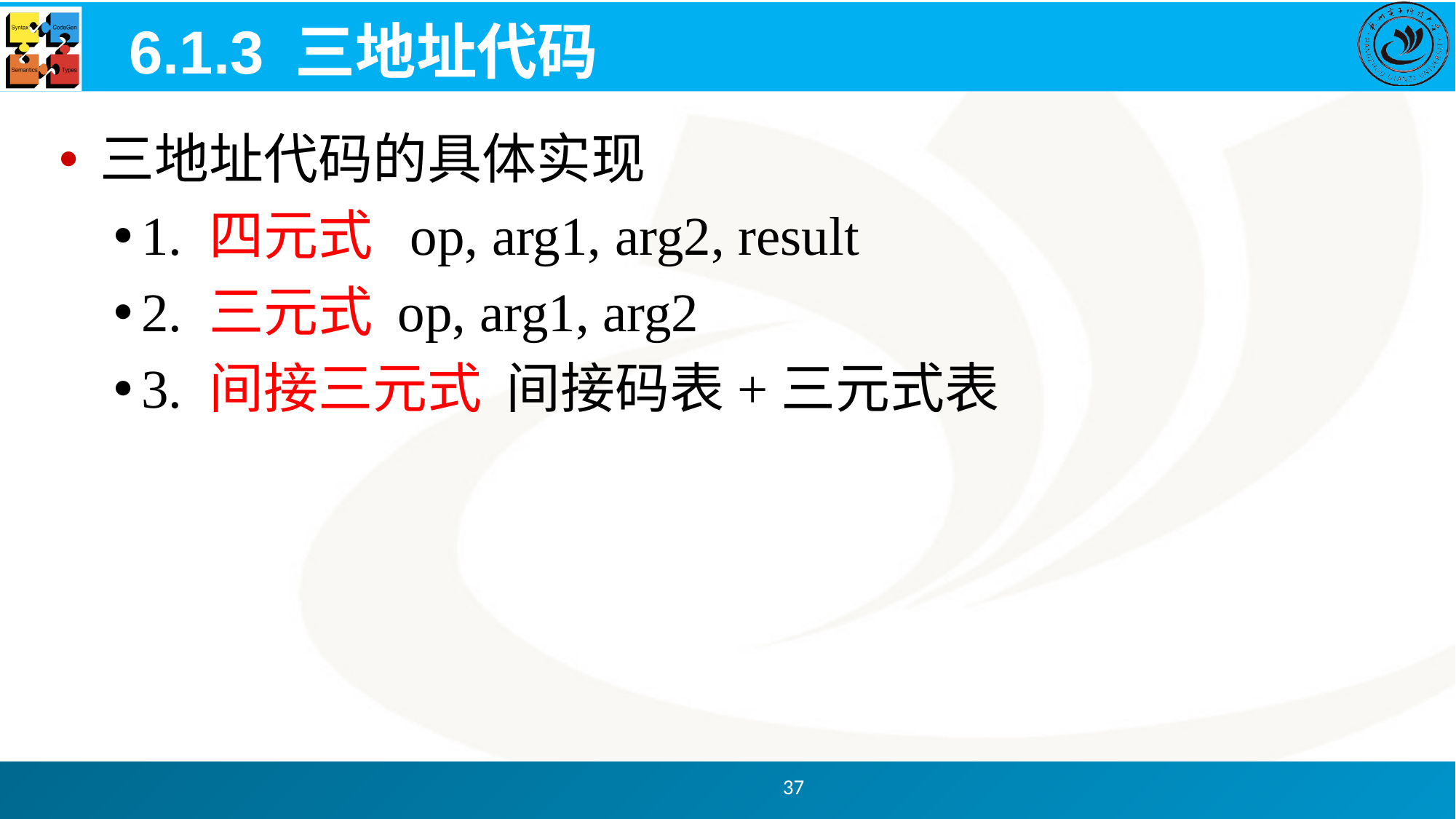

# 6.1.3 三地址代码
三地址代码的具体实现
1. 四元式  op, arg1, arg2, result
2. 三元式 op, arg1, arg2
3. 间接三元式  间接码表+三元式表
37